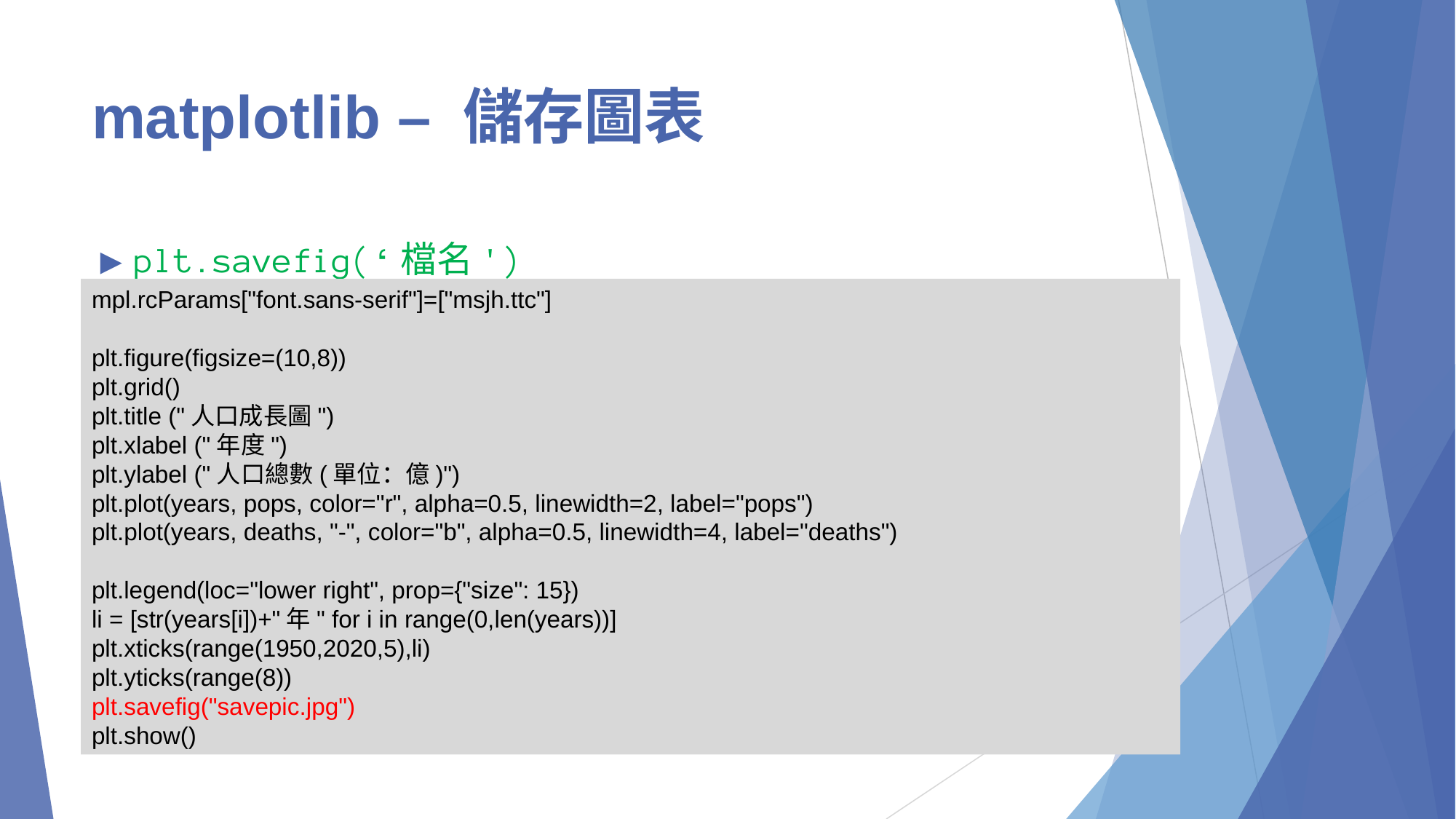

# matplotlib – 儲存圖表
plt.savefig(‘檔名')

mpl.rcParams["font.sans-serif"]=["msjh.ttc"]

plt.figure(figsize=(10,8))
plt.grid()
plt.title ("人口成長圖")
plt.xlabel ("年度")
plt.ylabel ("人口總數(單位：億)")
plt.plot(years, pops, color="r", alpha=0.5, linewidth=2, label="pops")
plt.plot(years, deaths, "-", color="b", alpha=0.5, linewidth=4, label="deaths")

plt.legend(loc="lower right", prop={"size": 15})
li = [str(years[i])+"年" for i in range(0,len(years))]
plt.xticks(range(1950,2020,5),li)
plt.yticks(range(8))
plt.savefig("savepic.jpg")
plt.show()